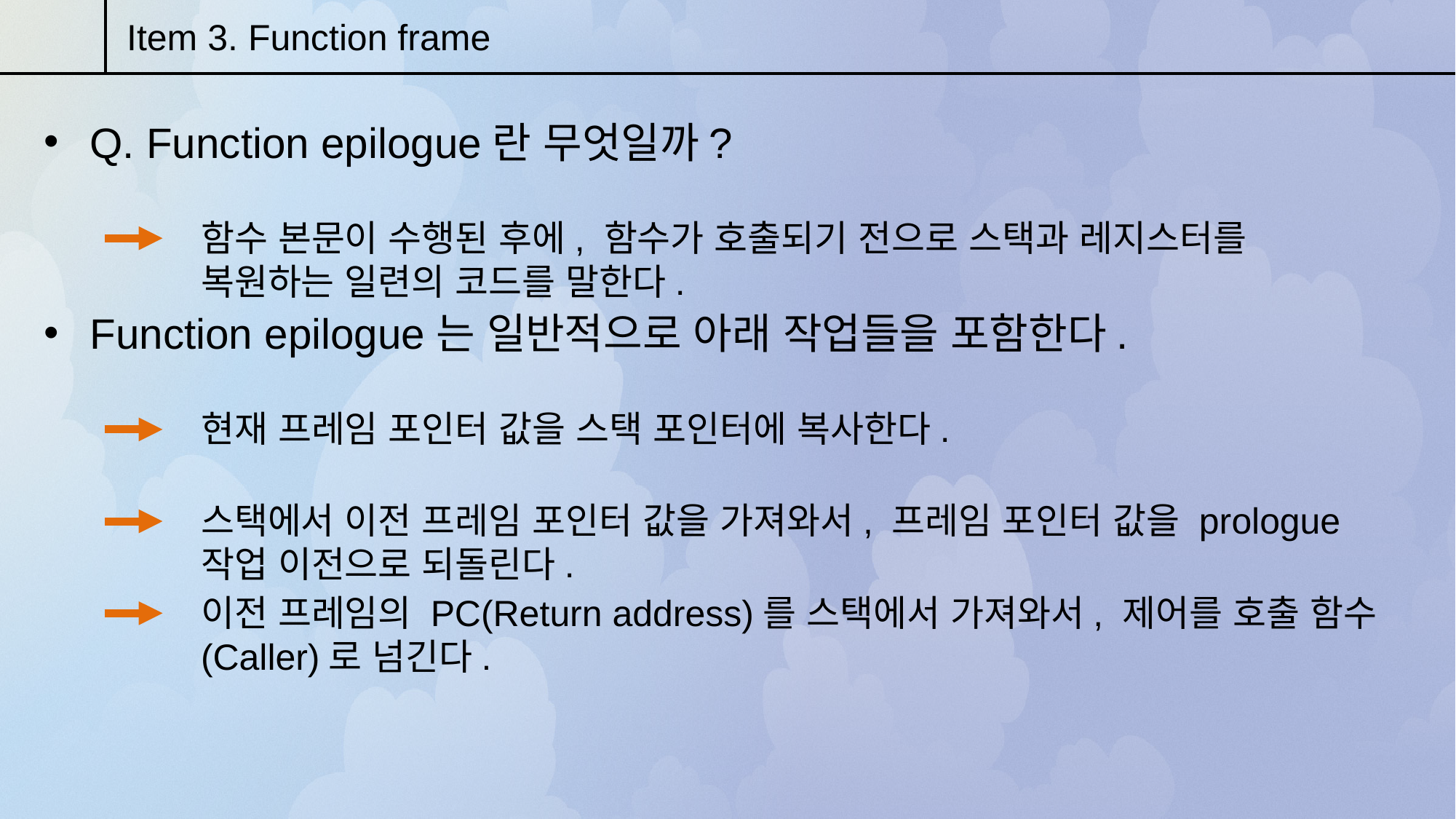

Item 3. Function frame
 Q. Function epilogue란 무엇일까?
함수 본문이 수행된 후에, 함수가 호출되기 전으로 스택과 레지스터를 복원하는 일련의 코드를 말한다.
 Function epilogue는 일반적으로 아래 작업들을 포함한다.
현재 프레임 포인터 값을 스택 포인터에 복사한다.
스택에서 이전 프레임 포인터 값을 가져와서, 프레임 포인터 값을 prologue 작업 이전으로 되돌린다.
이전 프레임의 PC(Return address)를 스택에서 가져와서, 제어를 호출 함수(Caller)로 넘긴다.